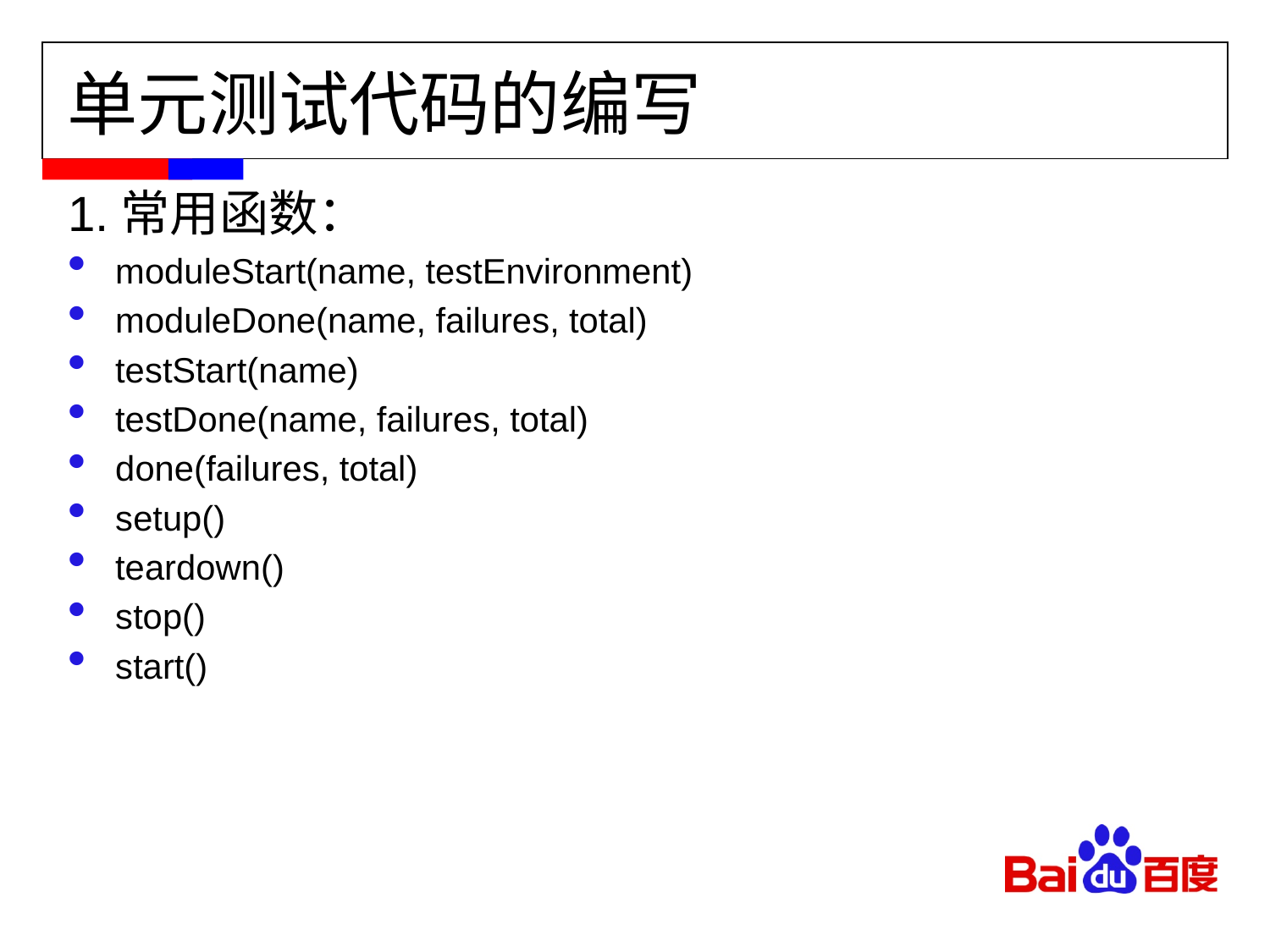

单元测试代码的编写
1.常用函数：
moduleStart(name, testEnvironment)
moduleDone(name, failures, total)
testStart(name)
testDone(name, failures, total)
done(failures, total)
setup()
teardown()
stop()
start()